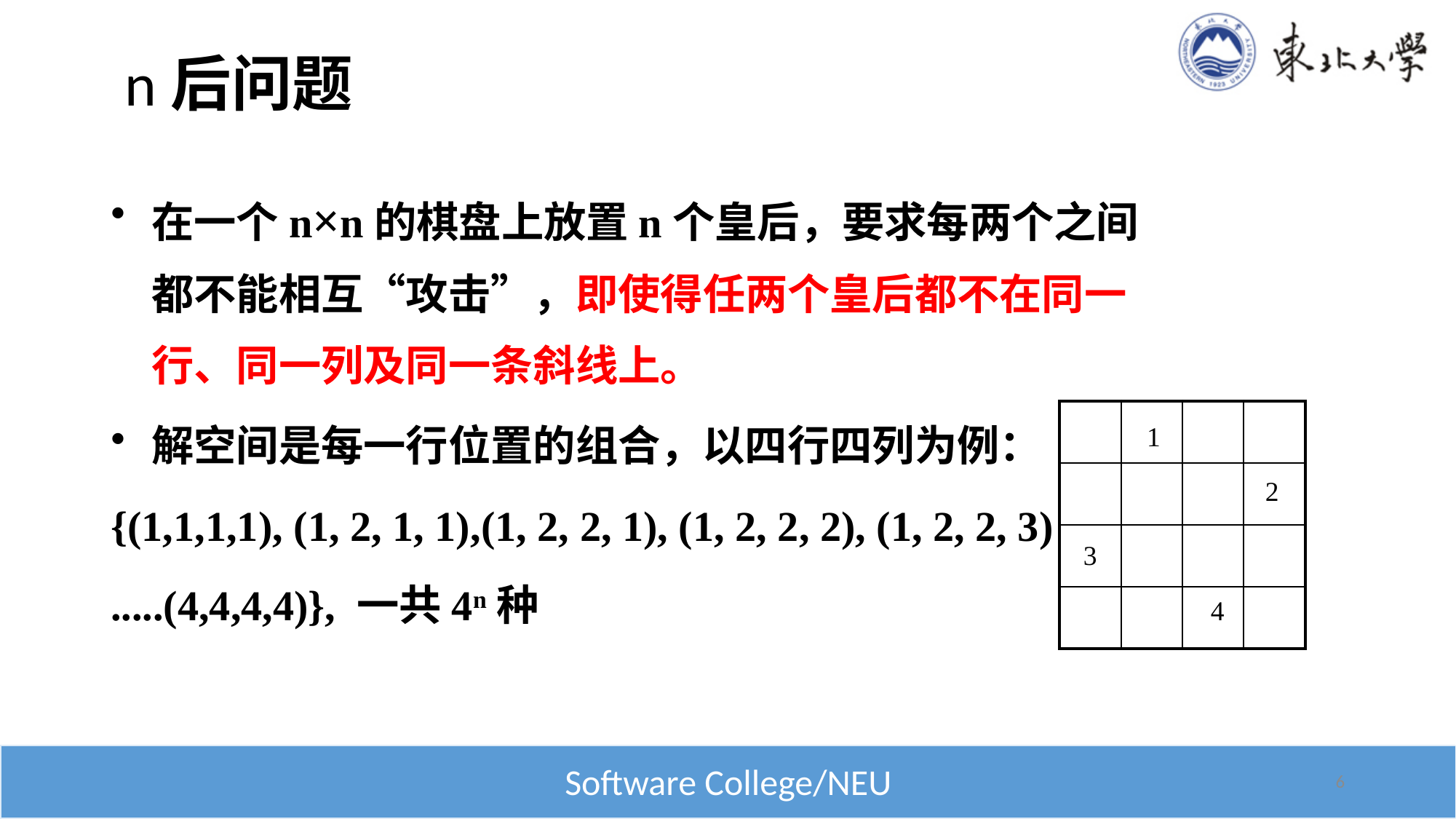

# n后问题
在一个n×n的棋盘上放置n个皇后，要求每两个之间都不能相互“攻击”，即使得任两个皇后都不在同一行、同一列及同一条斜线上。
解空间是每一行位置的组合，以四行四列为例：
{(1,1,1,1), (1, 2, 1, 1),(1, 2, 2, 1), (1, 2, 2, 2), (1, 2, 2, 3)
.....(4,4,4,4)}, 一共4n种
|  |  |  |  |
| --- | --- | --- | --- |
|  |  |  |  |
|  |  |  |  |
|  |  |  |  |
1
2
3
4
6